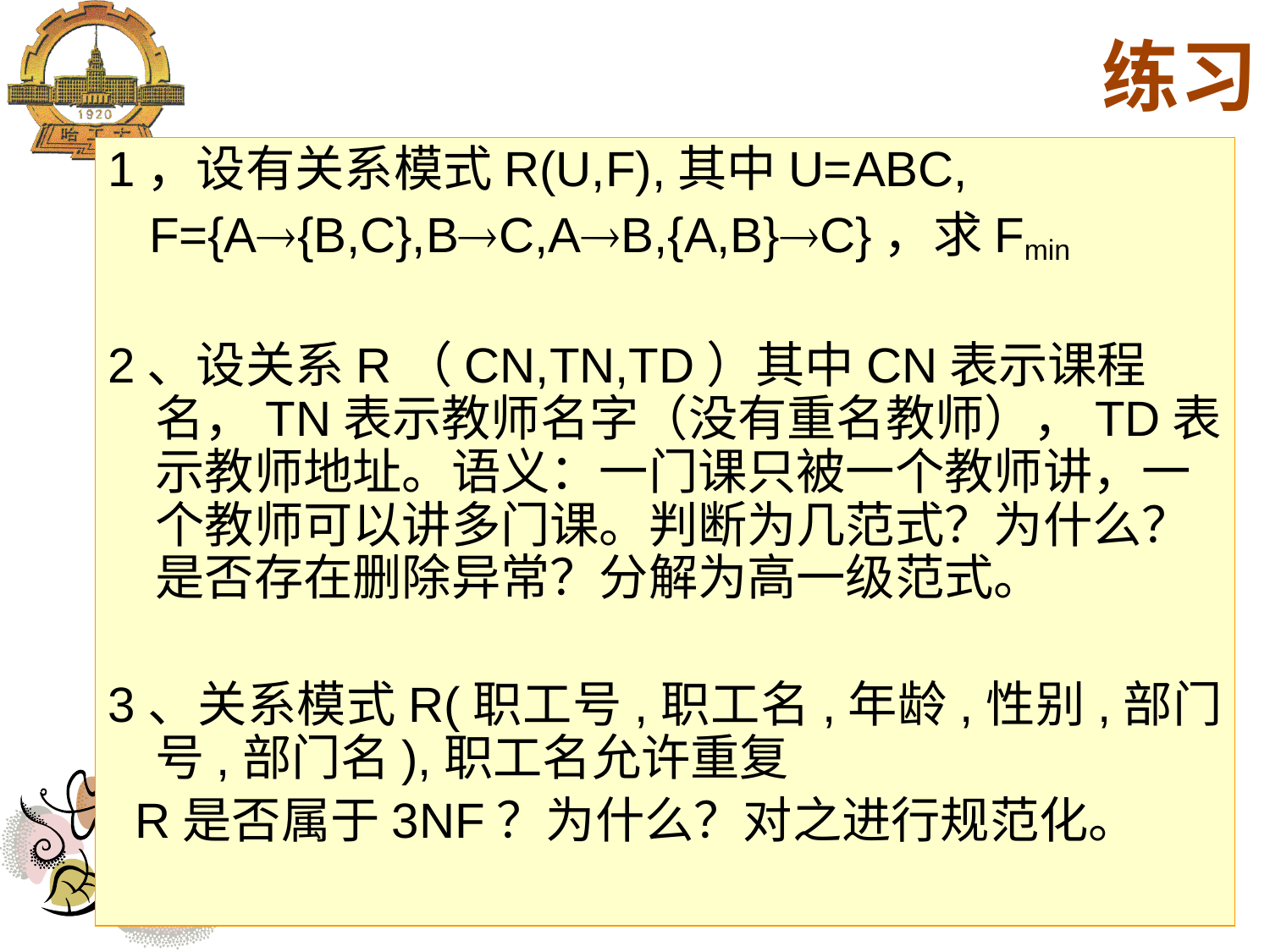

练习
1，设有关系模式R(U,F),其中U=ABC,
   F={A→{B,C},B→C,A→B,{A,B}→C}，求Fmin

2、设关系R（CN,TN,TD）其中CN表示课程名，TN表示教师名字（没有重名教师），TD表示教师地址。语义：一门课只被一个教师讲，一个教师可以讲多门课。判断为几范式？为什么？是否存在删除异常？分解为高一级范式。

3、关系模式R(职工号,职工名,年龄,性别,部门号,部门名),职工名允许重复
  R是否属于3NF？为什么？对之进行规范化。